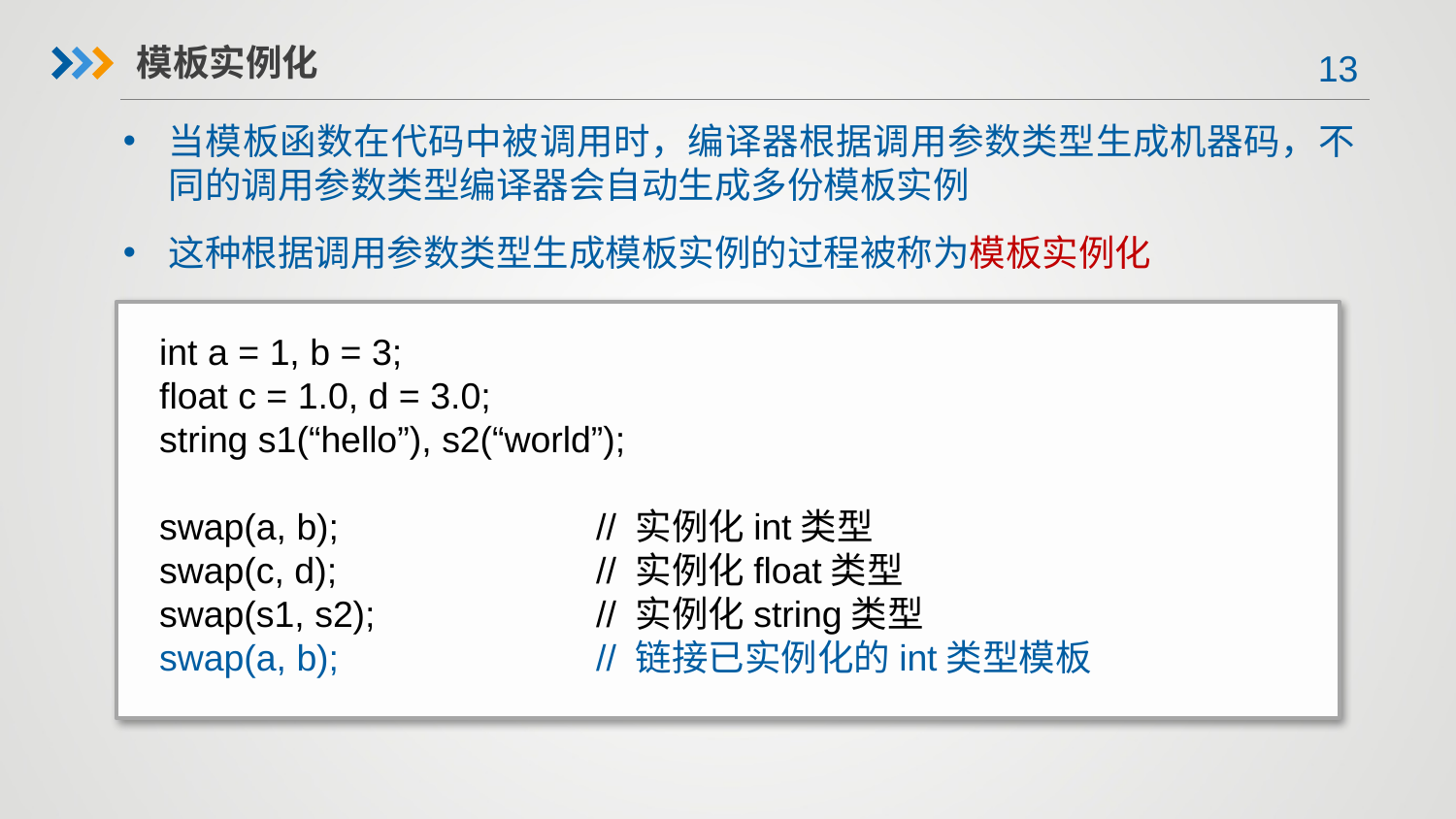

模板实例化
当模板函数在代码中被调用时，编译器根据调用参数类型生成机器码，不同的调用参数类型编译器会自动生成多份模板实例
这种根据调用参数类型生成模板实例的过程被称为模板实例化

int a = 1, b = 3;
float c = 1.0, d = 3.0;
string s1(“hello”), s2(“world”);

swap(a, b);		// 实例化int类型
swap(c, d);		// 实例化float类型
swap(s1, s2);		// 实例化string类型
swap(a, b);		// 链接已实例化的int类型模板